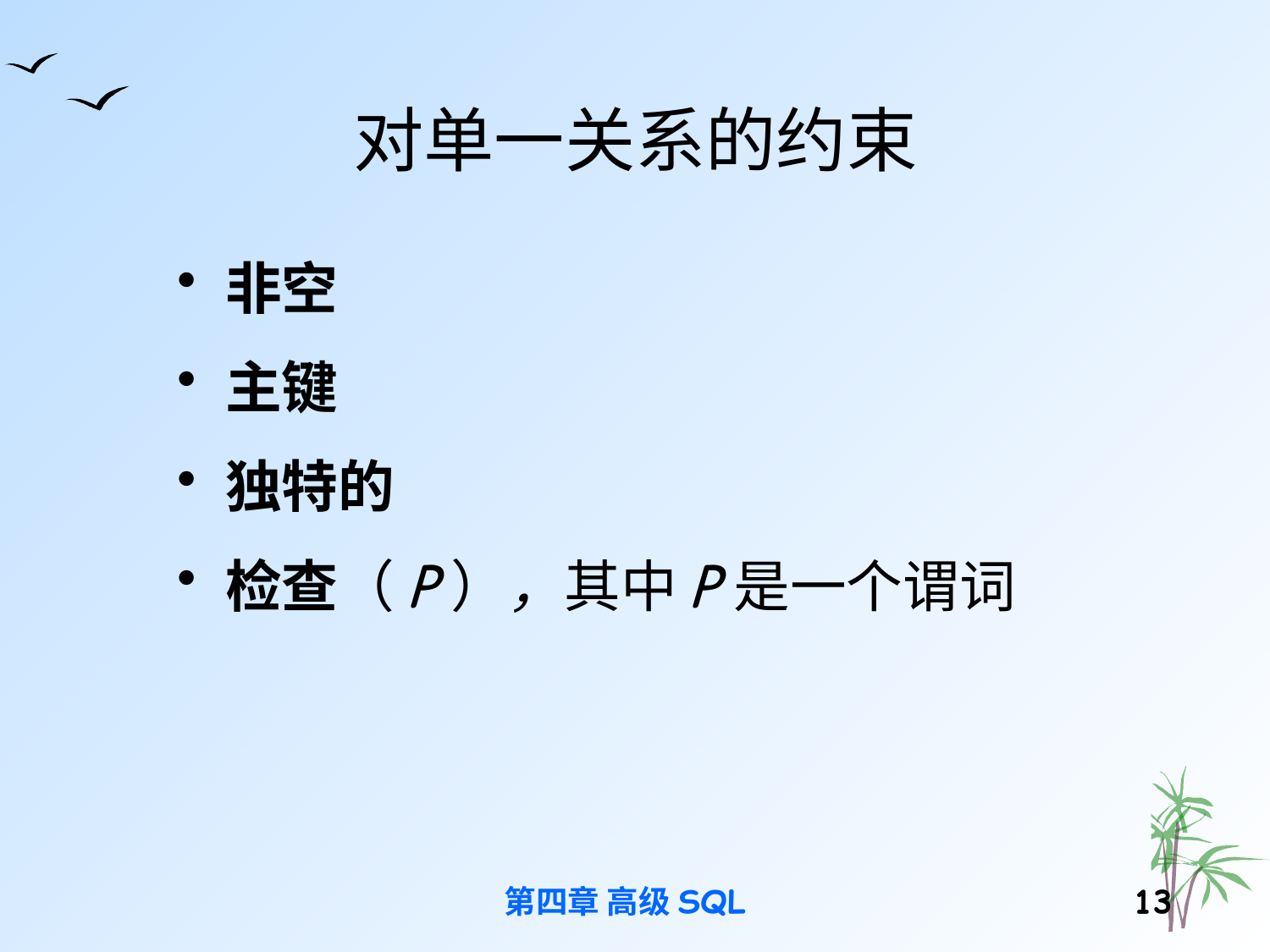

# 对单一关系的约束
非空
主键
独特的
检查（P），其中P是一个谓词
第四章 高级SQL
13